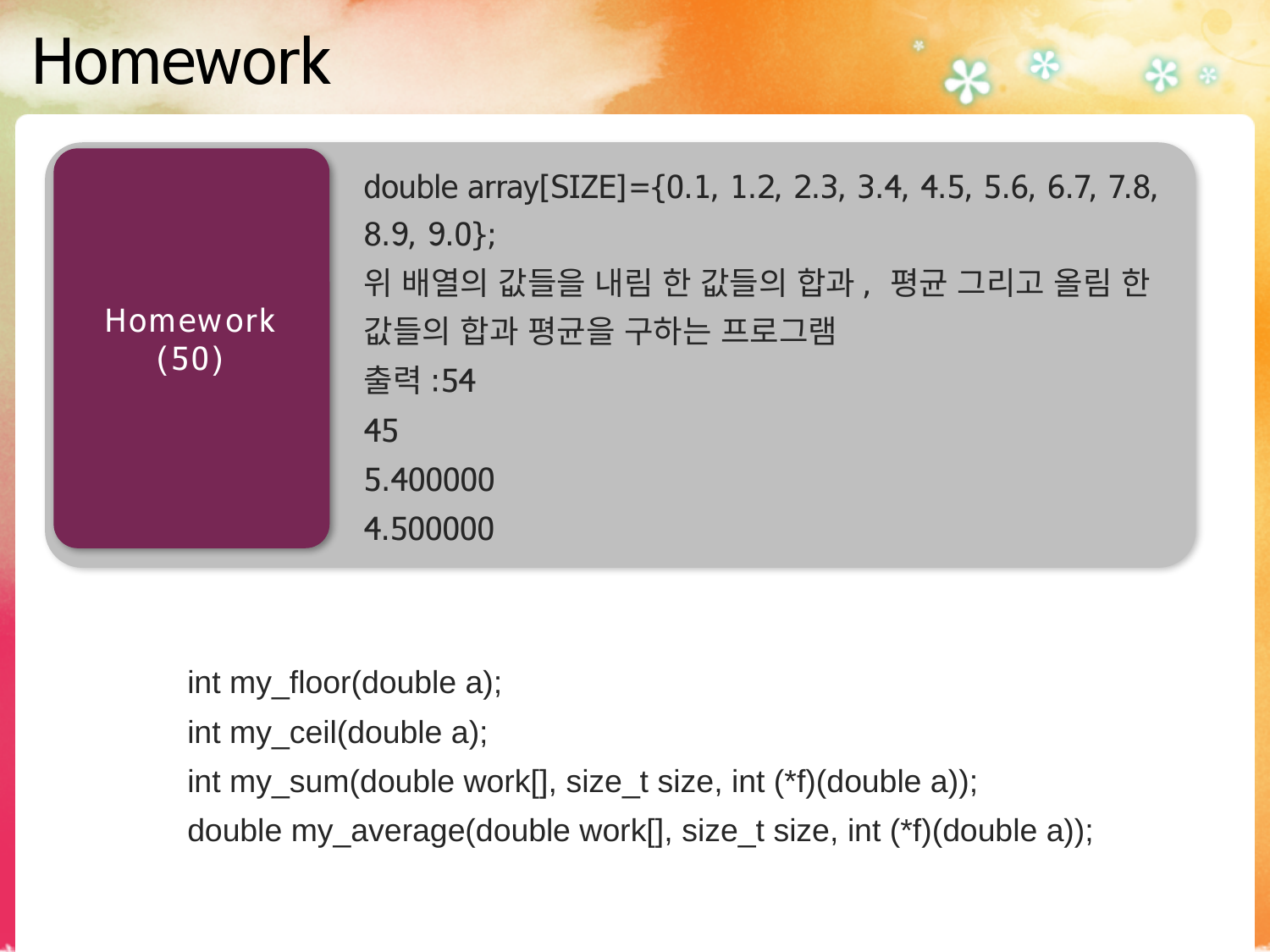

# Homework

double array[SIZE]={0.1, 1.2, 2.3, 3.4, 4.5, 5.6, 6.7, 7.8, 8.9, 9.0};
위 배열의 값들을 내림 한 값들의 합과, 평균 그리고 올림 한 값들의 합과 평균을 구하는 프로그램
출력:54
45
5.400000
4.500000
Homework
(50)
int my_floor(double a);
int my_ceil(double a);
int my_sum(double work[], size_t size, int (*f)(double a));
double my_average(double work[], size_t size, int (*f)(double a));